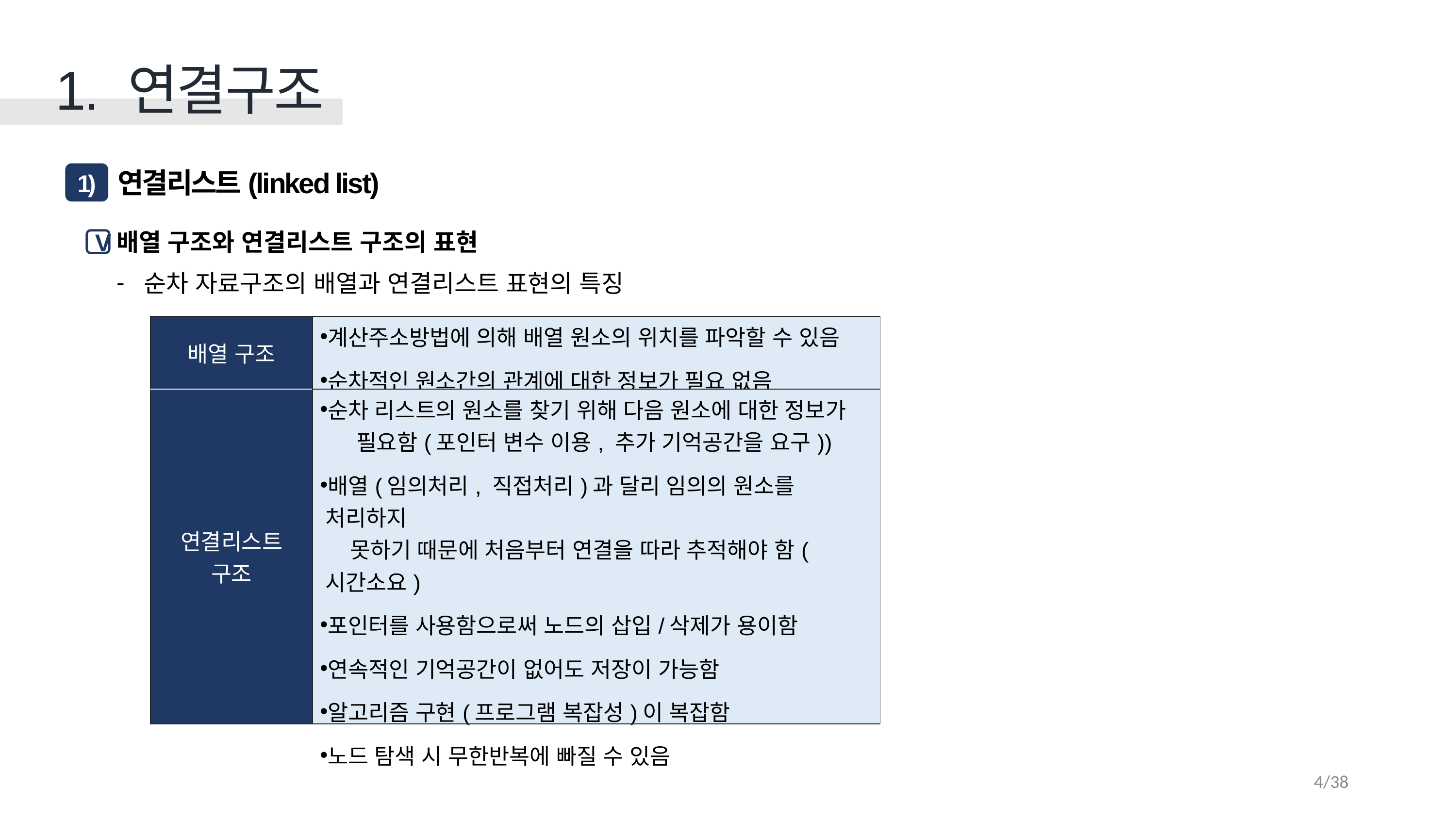

1. 연결구조

 연결리스트(linked list)

1)
배열 구조와 연결리스트 구조의 표현

순차 자료구조의 배열과 연결리스트 표현의 특징
V
| 배열 구조 | 계산주소방법에 의해 배열 원소의 위치를 파악할 수 있음 순차적인 원소간의 관계에 대한 정보가 필요 없음 |
| --- | --- |
| 연결리스트 구조 | 순차 리스트의 원소를 찾기 위해 다음 원소에 대한 정보가 필요함(포인터 변수 이용, 추가 기억공간을 요구)) 배열(임의처리, 직접처리)과 달리 임의의 원소를 처리하지 못하기 때문에 처음부터 연결을 따라 추적해야 함(시간소요) 포인터를 사용함으로써 노드의 삽입/삭제가 용이함 연속적인 기억공간이 없어도 저장이 가능함 알고리즘 구현(프로그램 복잡성)이 복잡함 노드 탐색 시 무한반복에 빠질 수 있음 |
4/38